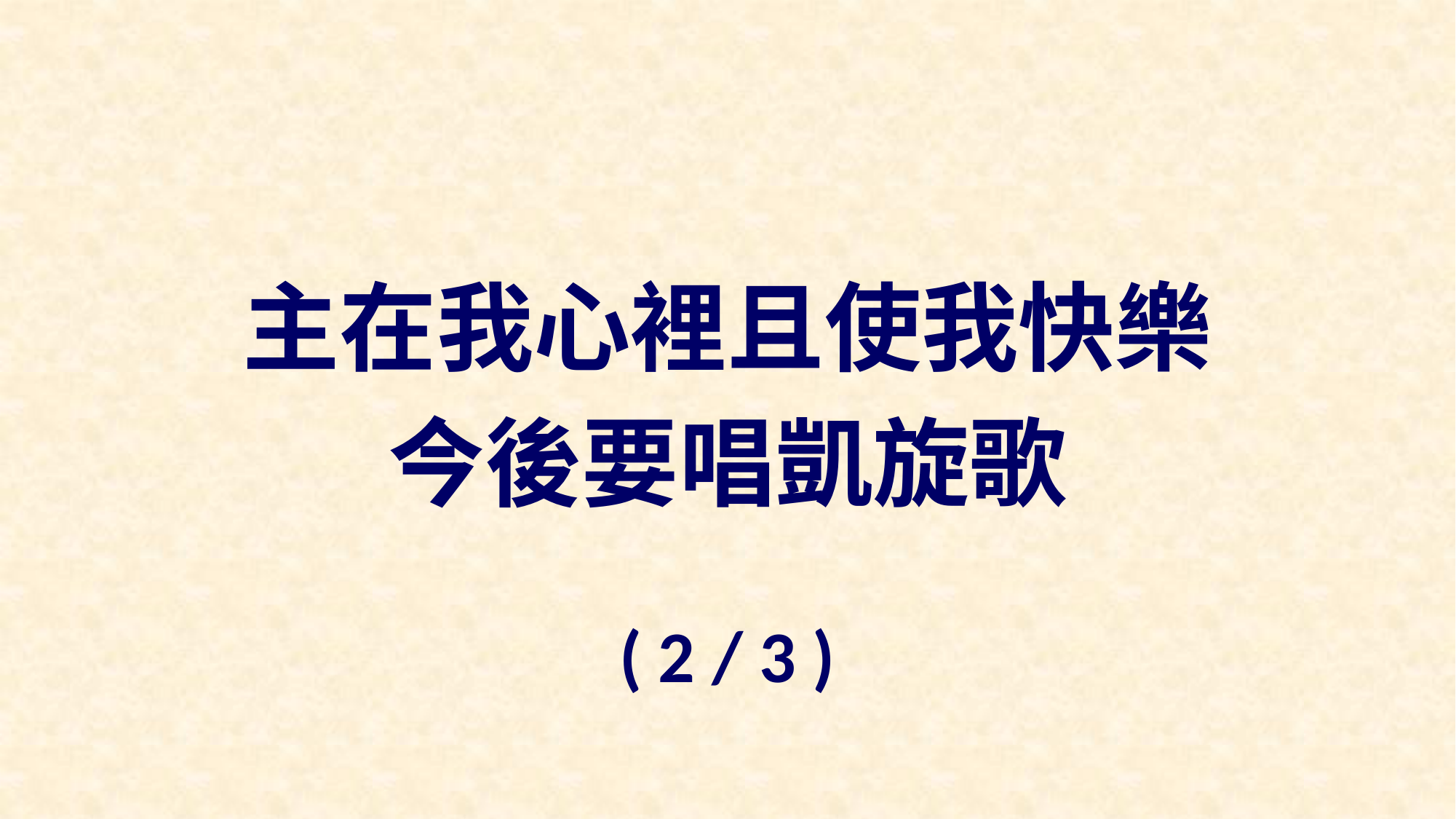

主在我心裡且使我快樂
今後要唱凱旋歌
( 2 / 3 )